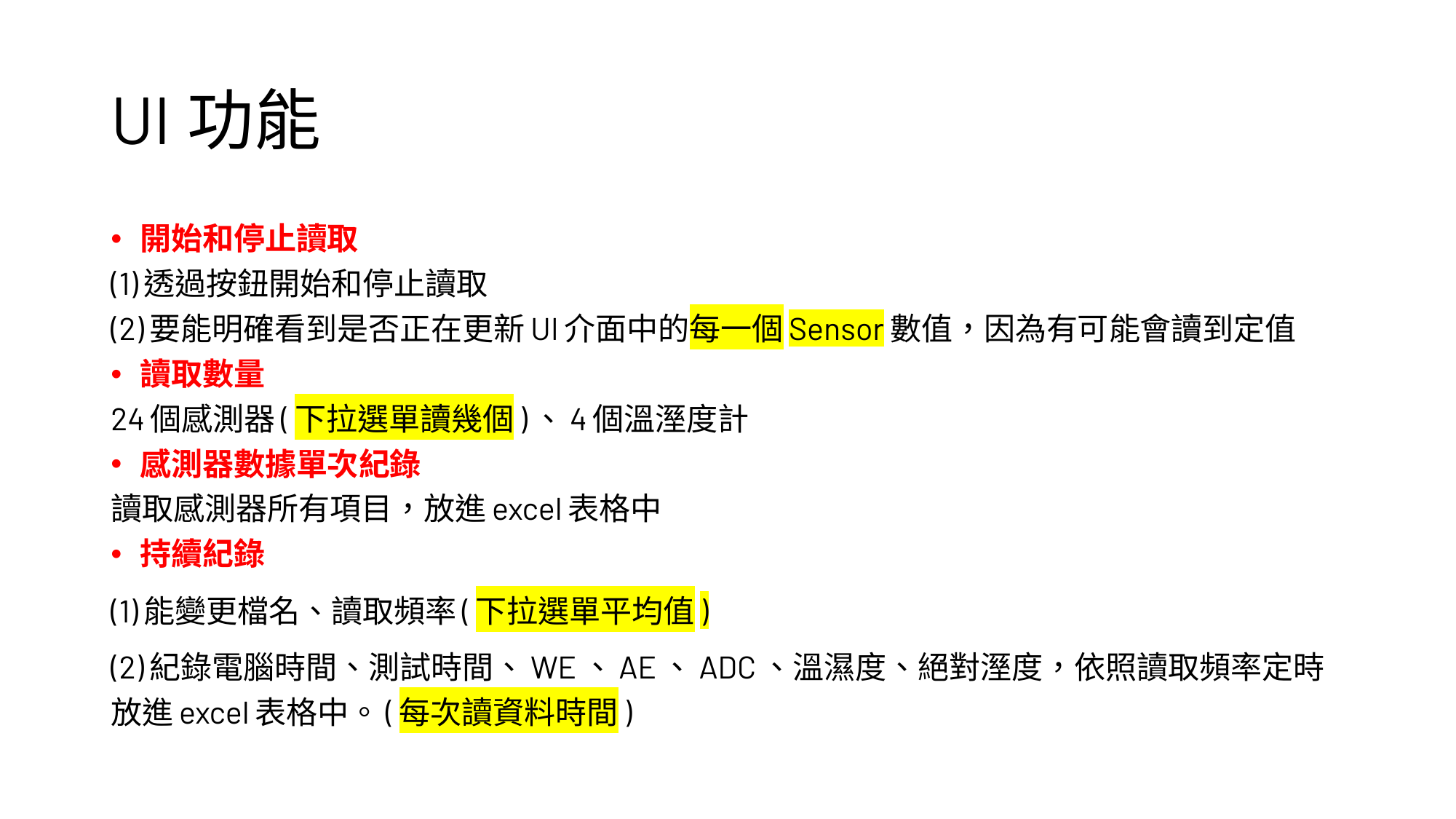

# UI功能
開始和停止讀取
(1)透過按鈕開始和停止讀取
(2)要能明確看到是否正在更新UI介面中的每一個Sensor數值，因為有可能會讀到定值
讀取數量
24個感測器(下拉選單讀幾個)、4個溫溼度計
感測器數據單次紀錄
讀取感測器所有項目，放進excel表格中
持續紀錄
(1)能變更檔名、讀取頻率(下拉選單平均值)
(2)紀錄電腦時間、測試時間、WE、AE、ADC、溫濕度、絕對溼度，依照讀取頻率定時放進excel表格中。(每次讀資料時間)